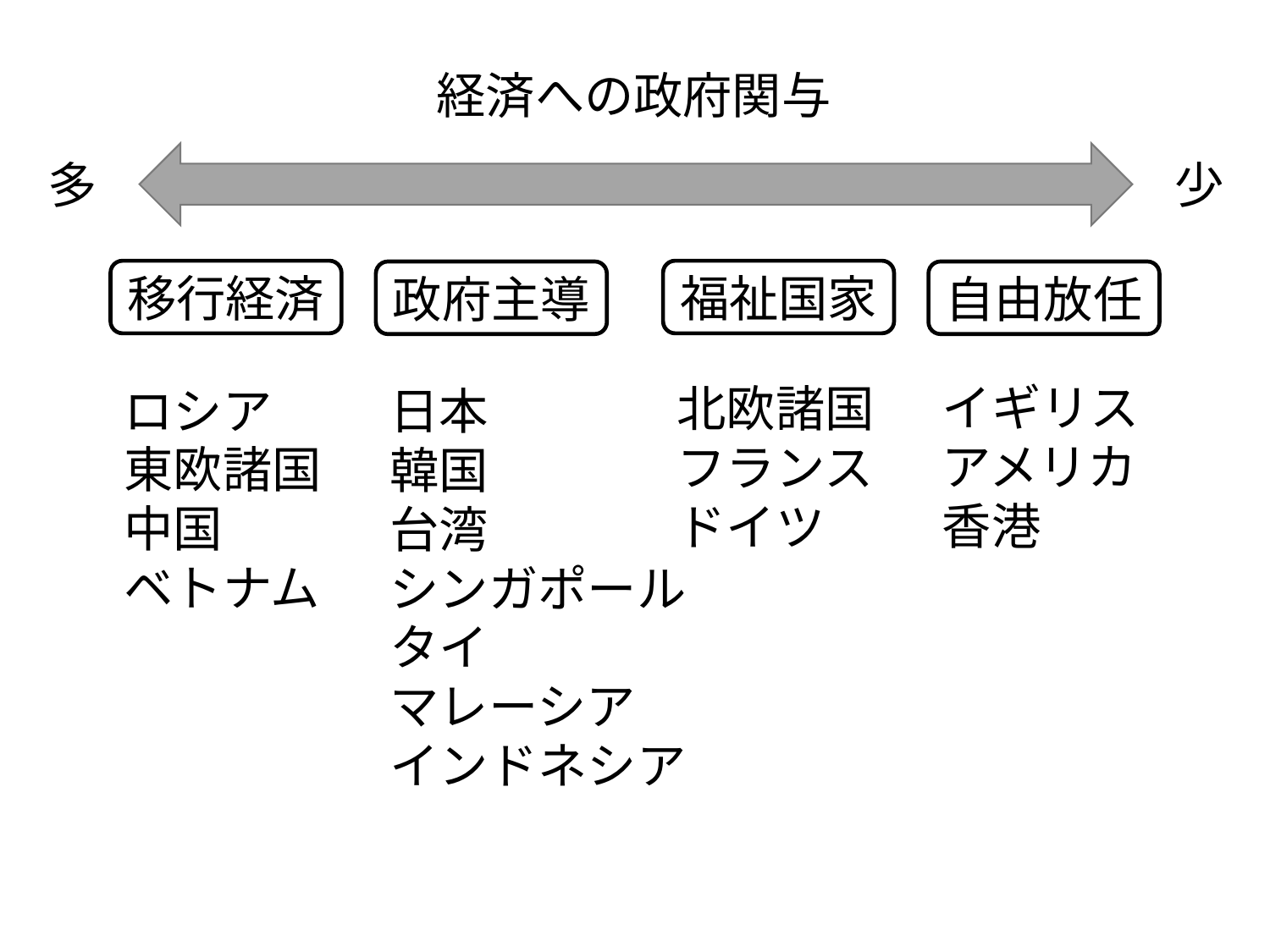

経済への政府関与

少
多
移行経済
福祉国家
政府主導
自由放任
イギリス
アメリカ
香港
北欧諸国
フランス
ドイツ
ロシア
東欧諸国
中国
ベトナム
日本
韓国
台湾
シンガポール
タイ
マレーシア
インドネシア